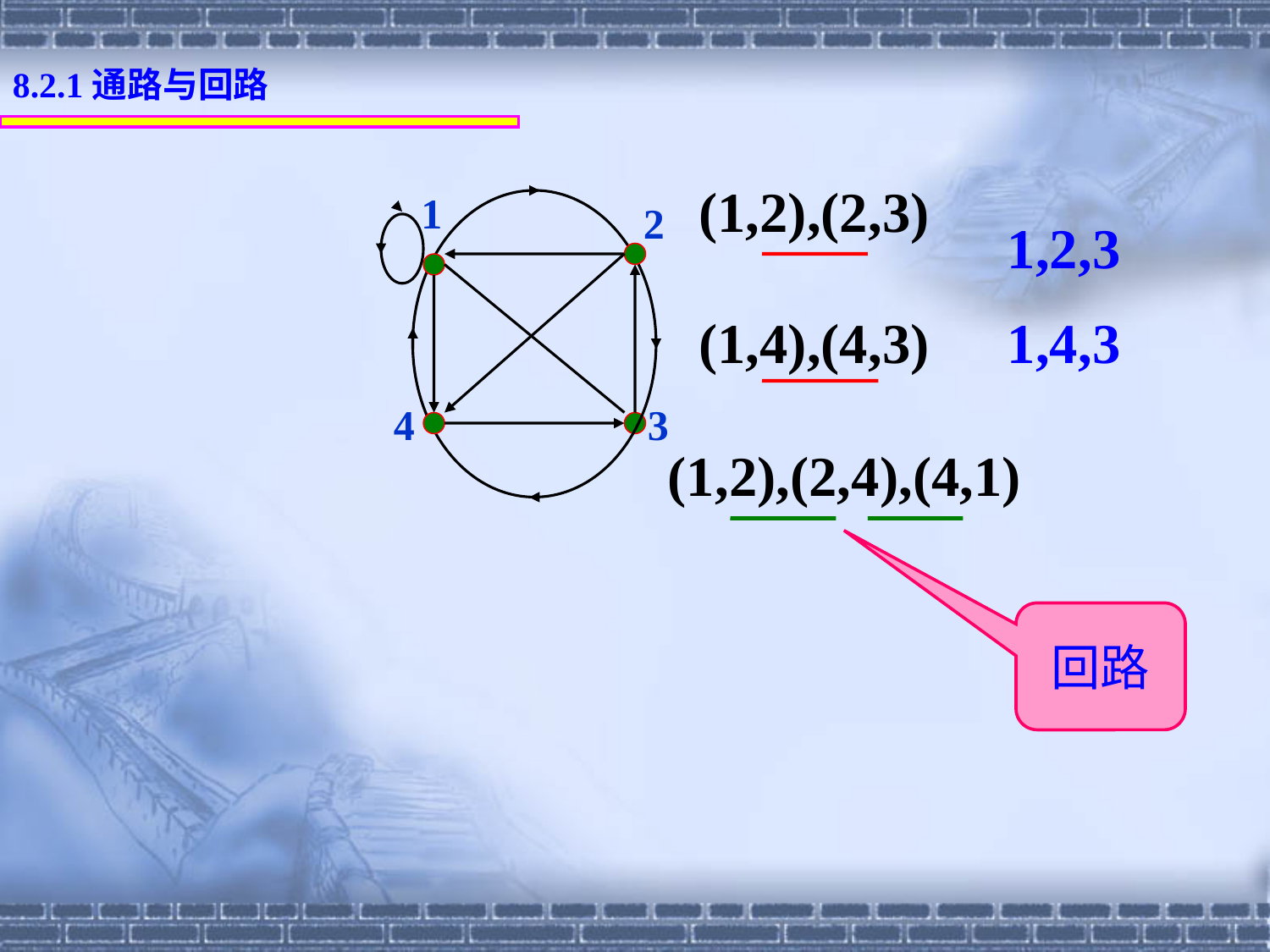

8.2.1通路与回路

(1,2),(2,3)
1,2,3
1,4,3
1

2

(1,4),(4,3)

4
3

(1,2),(2,4),(4,1)

回路